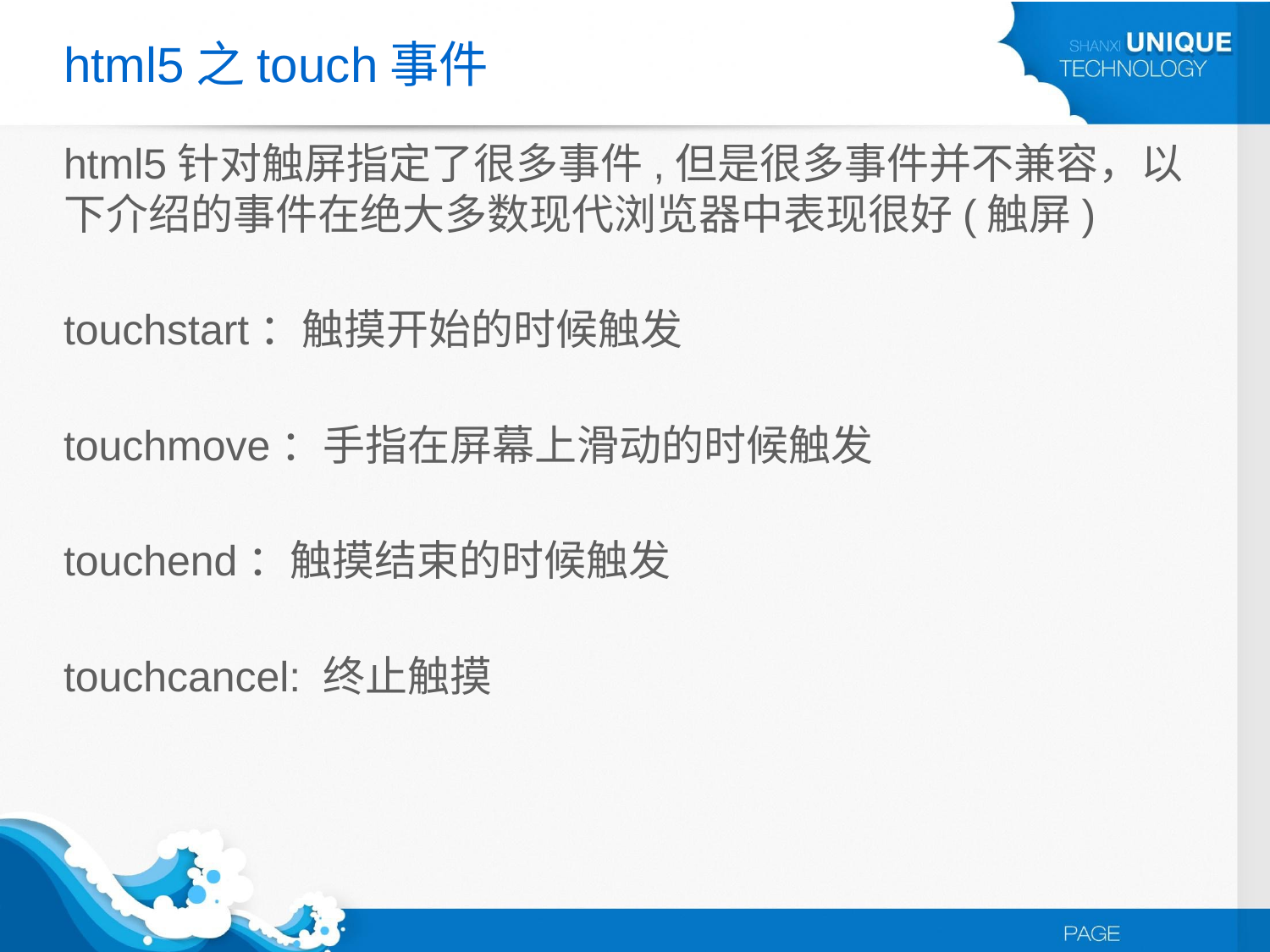

# html5之touch事件
html5针对触屏指定了很多事件,但是很多事件并不兼容，以下介绍的事件在绝大多数现代浏览器中表现很好(触屏)

touchstart：触摸开始的时候触发

touchmove：手指在屏幕上滑动的时候触发

touchend：触摸结束的时候触发

touchcancel: 终止触摸